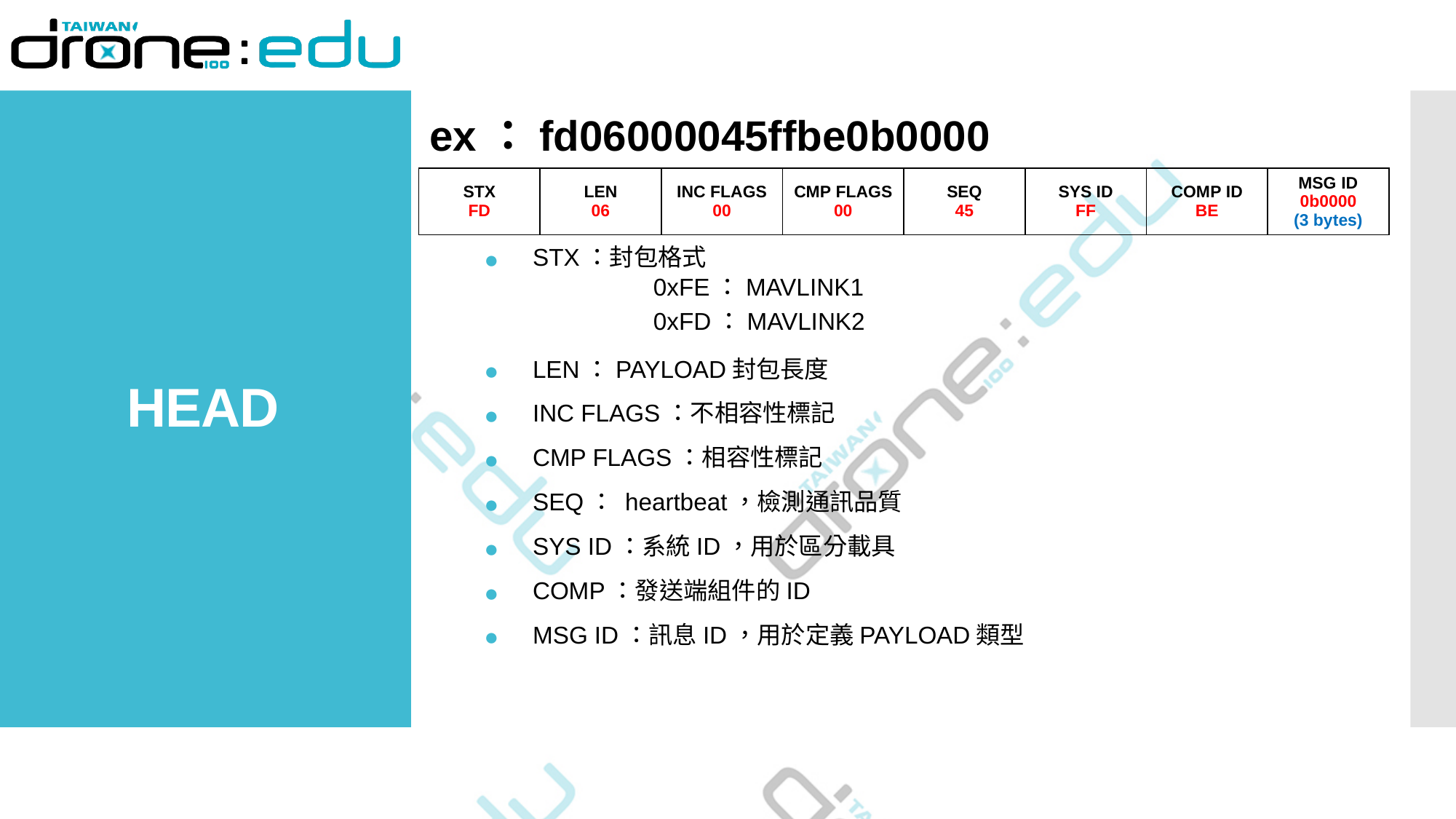

ex：fd06000045ffbe0b0000
# HEAD
| STX FD | LEN 06 | INC FLAGS 00 | CMP FLAGS 00 | SEQ 45 | SYS ID FF | COMP ID BE | MSG ID 0b0000 (3 bytes) |
| --- | --- | --- | --- | --- | --- | --- | --- |
STX：封包格式
	0xFE：MAVLINK1
	0xFD：MAVLINK2
LEN：PAYLOAD封包長度
INC FLAGS：不相容性標記
CMP FLAGS：相容性標記
SEQ： heartbeat，檢測通訊品質
SYS ID：系統ID，用於區分載具
COMP：發送端組件的ID
MSG ID：訊息ID，用於定義PAYLOAD類型